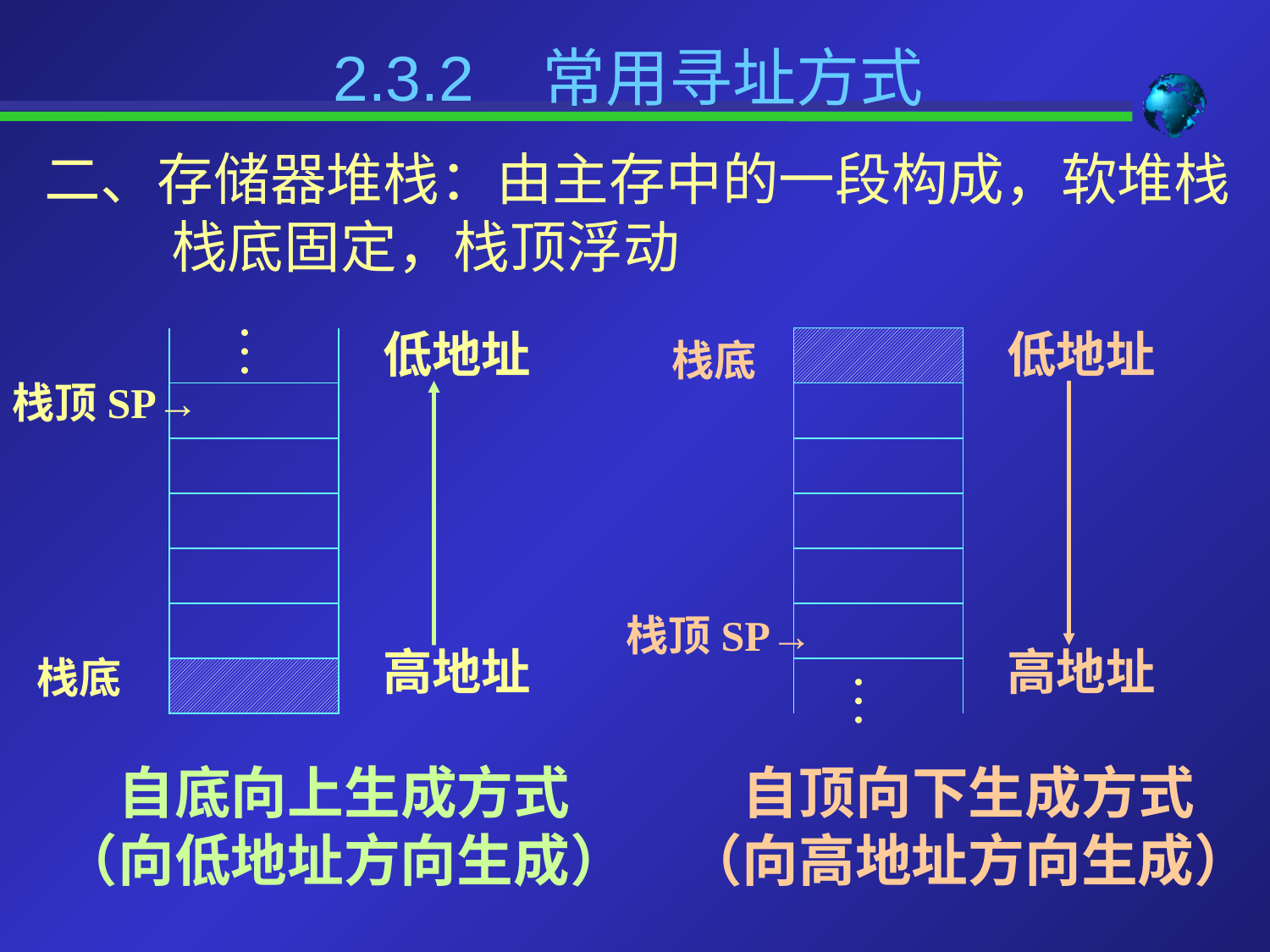

2.3.2   常用寻址方式
二、存储器堆栈：由主存中的一段构成，软堆栈	栈底固定，栈顶浮动
…
低地址
低地址
|  |
| --- |
|  |
|  |
|  |
|  |
|  |
|  |
栈底
|  |
| --- |
|  |
|  |
|  |
|  |
|  |
|  |
栈顶SP→

栈顶SP→
高地址
高地址
栈底
…
自底向上生成方式
（向低地址方向生成）
自顶向下生成方式
（向高地址方向生成）
32